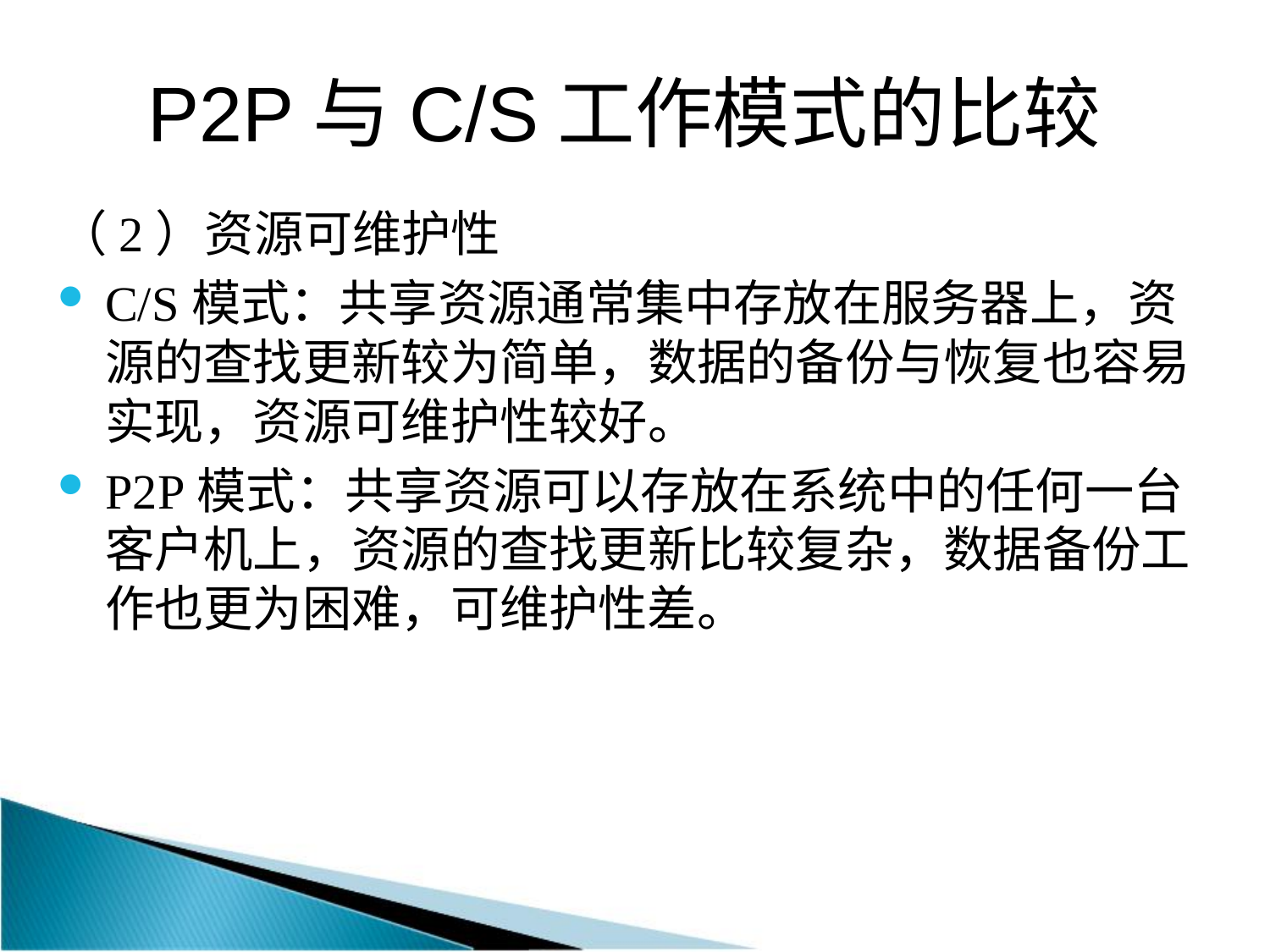

# P2P与C/S工作模式的比较
（2）资源可维护性
C/S模式：共享资源通常集中存放在服务器上，资源的查找更新较为简单，数据的备份与恢复也容易实现，资源可维护性较好。
P2P模式：共享资源可以存放在系统中的任何一台客户机上，资源的查找更新比较复杂，数据备份工作也更为困难，可维护性差。